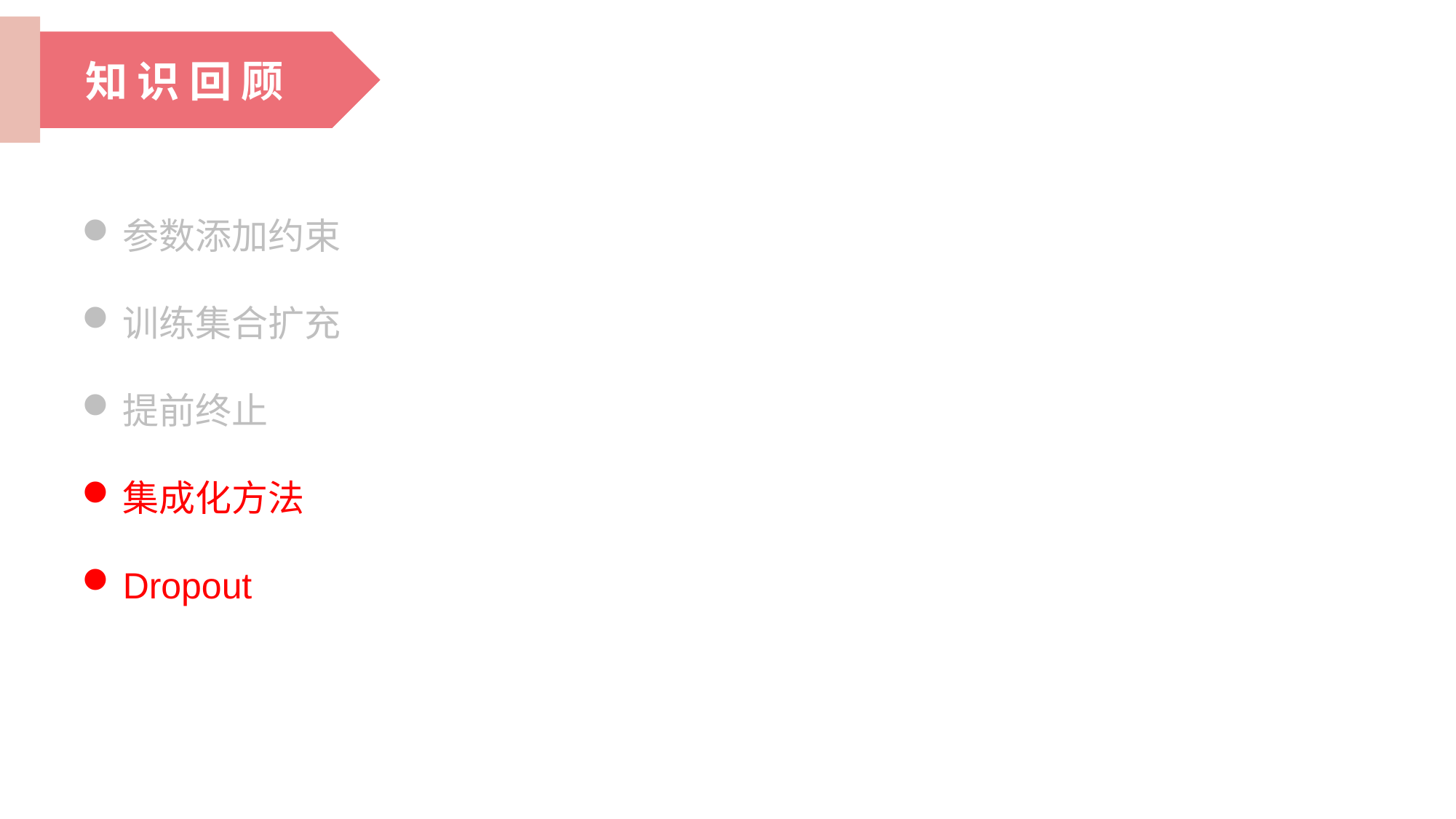

知 识 回 顾
参数添加约束
训练集合扩充
提前终止
集成化方法
Dropout